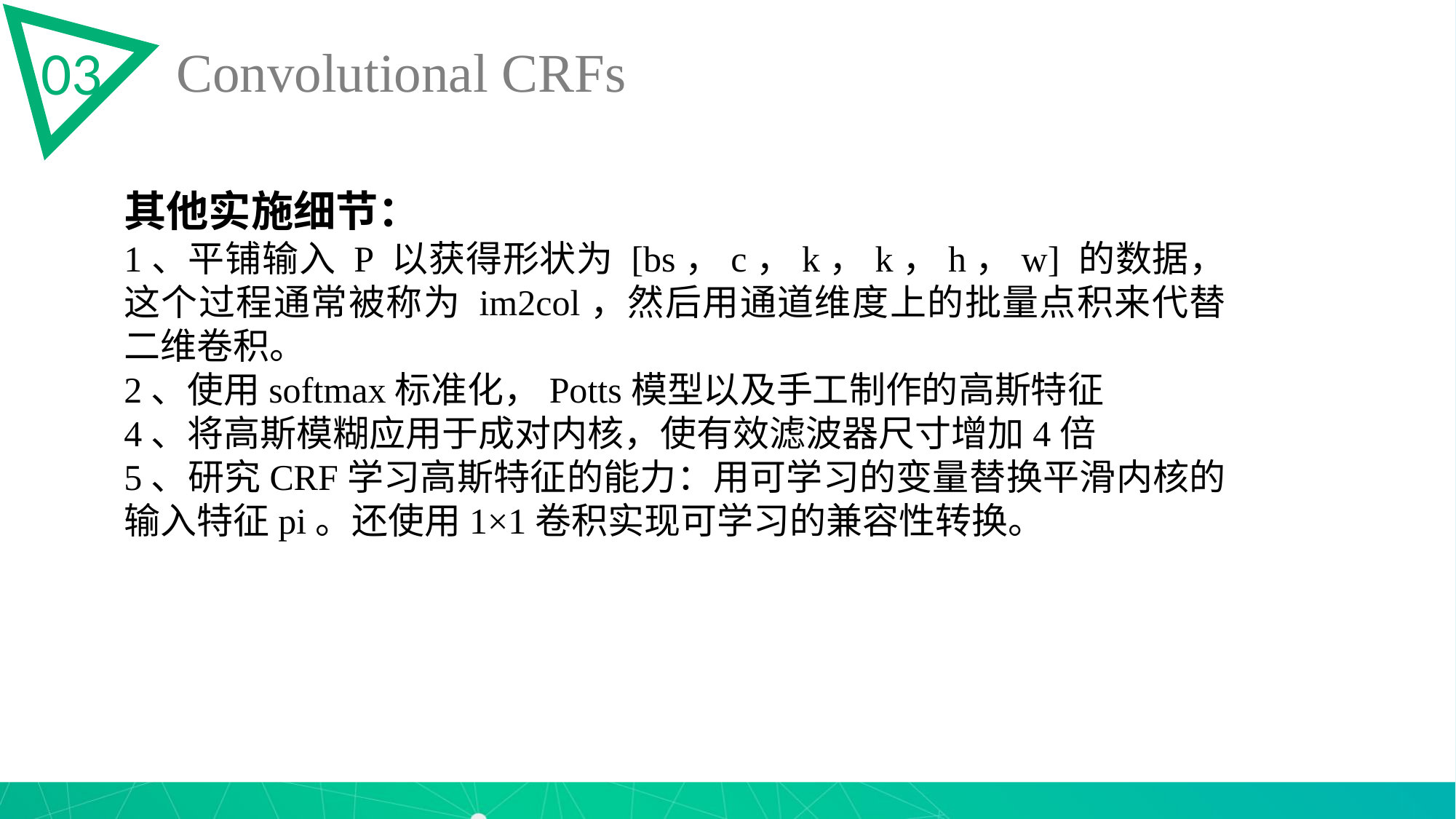

03
Convolutional CRFs
其他实施细节：
1、平铺输入 P 以获得形状为 [bs，c，k，k，h，w] 的数据，这个过程通常被称为 im2col，然后用通道维度上的批量点积来代替二维卷积。
2、使用softmax标准化，Potts模型以及手工制作的高斯特征
4、将高斯模糊应用于成对内核，使有效滤波器尺寸增加4倍
5、研究CRF学习高斯特征的能力：用可学习的变量替换平滑内核的 输入特征pi。还使用1×1卷积实现可学习的兼容性转换。